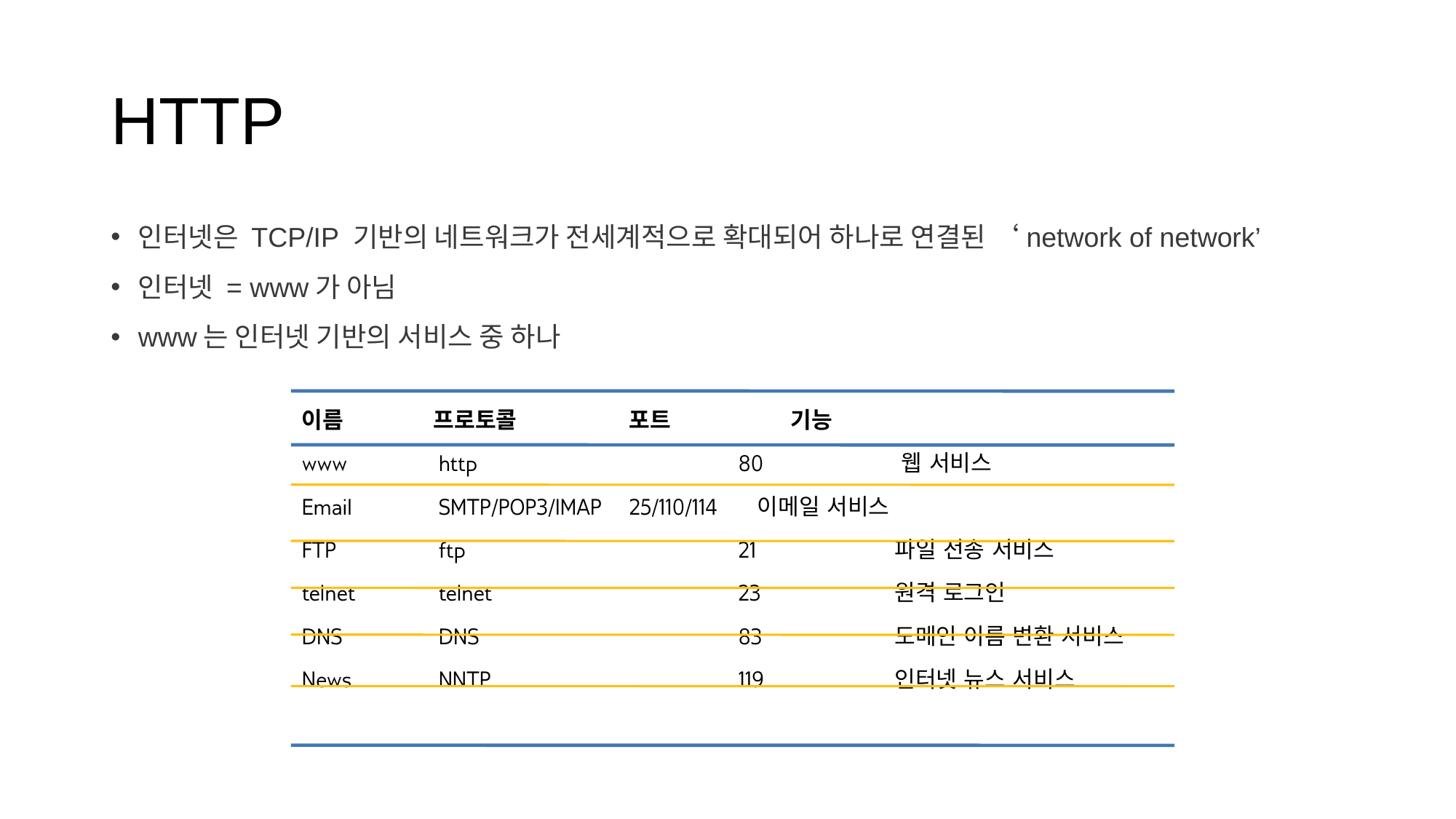

# HTTP
인터넷은 TCP/IP 기반의 네트워크가 전세계적으로 확대되어 하나로 연결된 ‘network of network’
인터넷 = www가 아님
www는 인터넷 기반의 서비스 중 하나

이름	   프로토콜		포트	       기능
www	    http			80	       웹 서비스
Email	    SMTP/POP3/IMAP	25/110/114     이메일 서비스
FTP	    ftp			21	      파일 전송 서비스
telnet	    telnet			23	      원격 로그인
DNS	    DNS			83	      도메인 이름 변환 서비스
News	    NNTP			119	      인터넷 뉴스 서비스